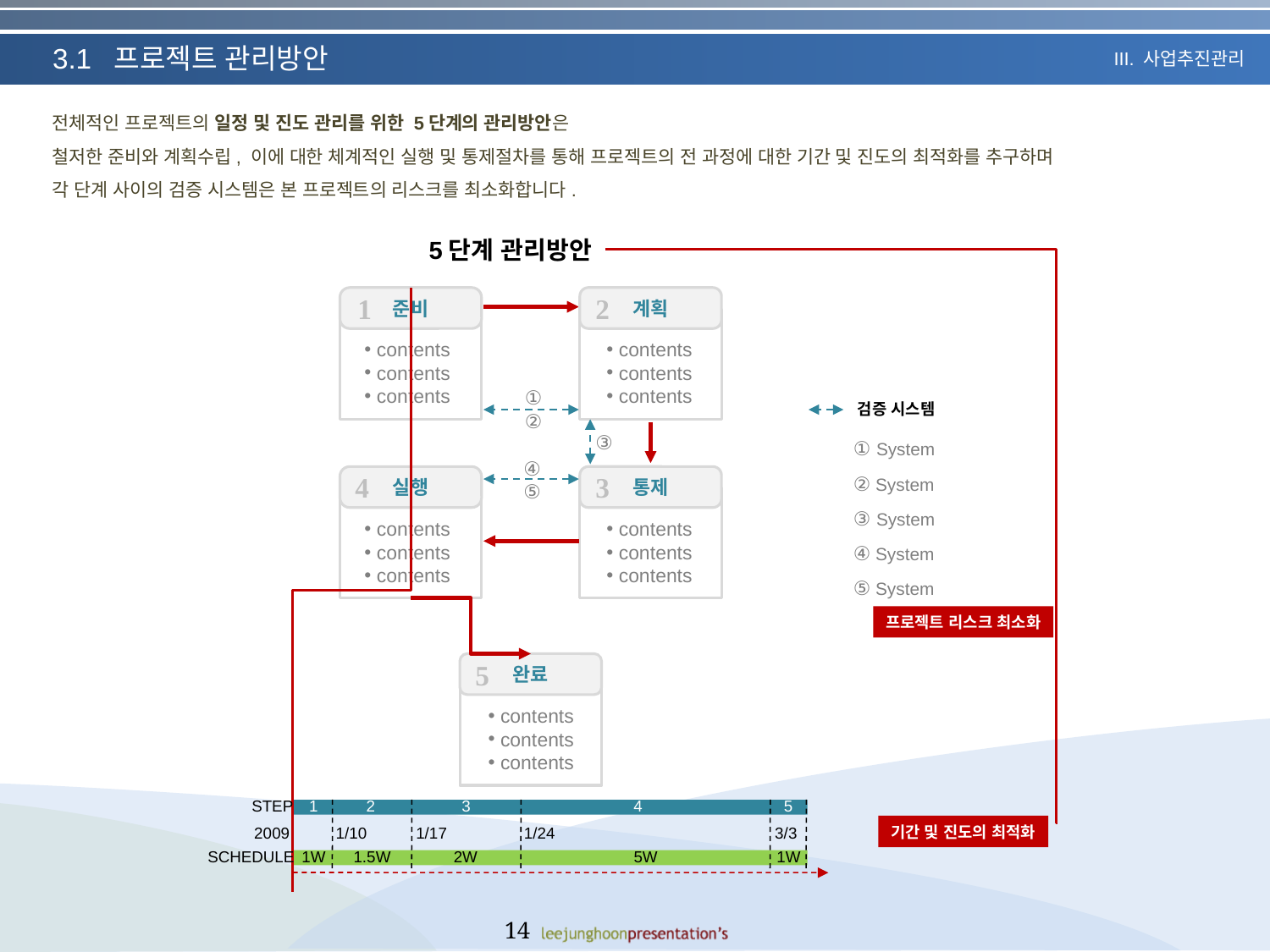

5단계 관리방안
1
2
준비

계획

 contents
 contents
 contents
 contents
 contents
 contents
①
검증 시스템
②
① System
② System
③ System
④ System
⑤ System
③
④
4
3
실행

통제

⑤
 contents
 contents
 contents
 contents
 contents
 contents
프로젝트 리스크 최소화
5
완료

 contents
 contents
 contents
STEP
1
2
3
4
5

기간 및 진도의 최적화
2009
1/10
1/17
1/24
3/3
SCHEDULE
1W
1.5W
2W
5W
1W